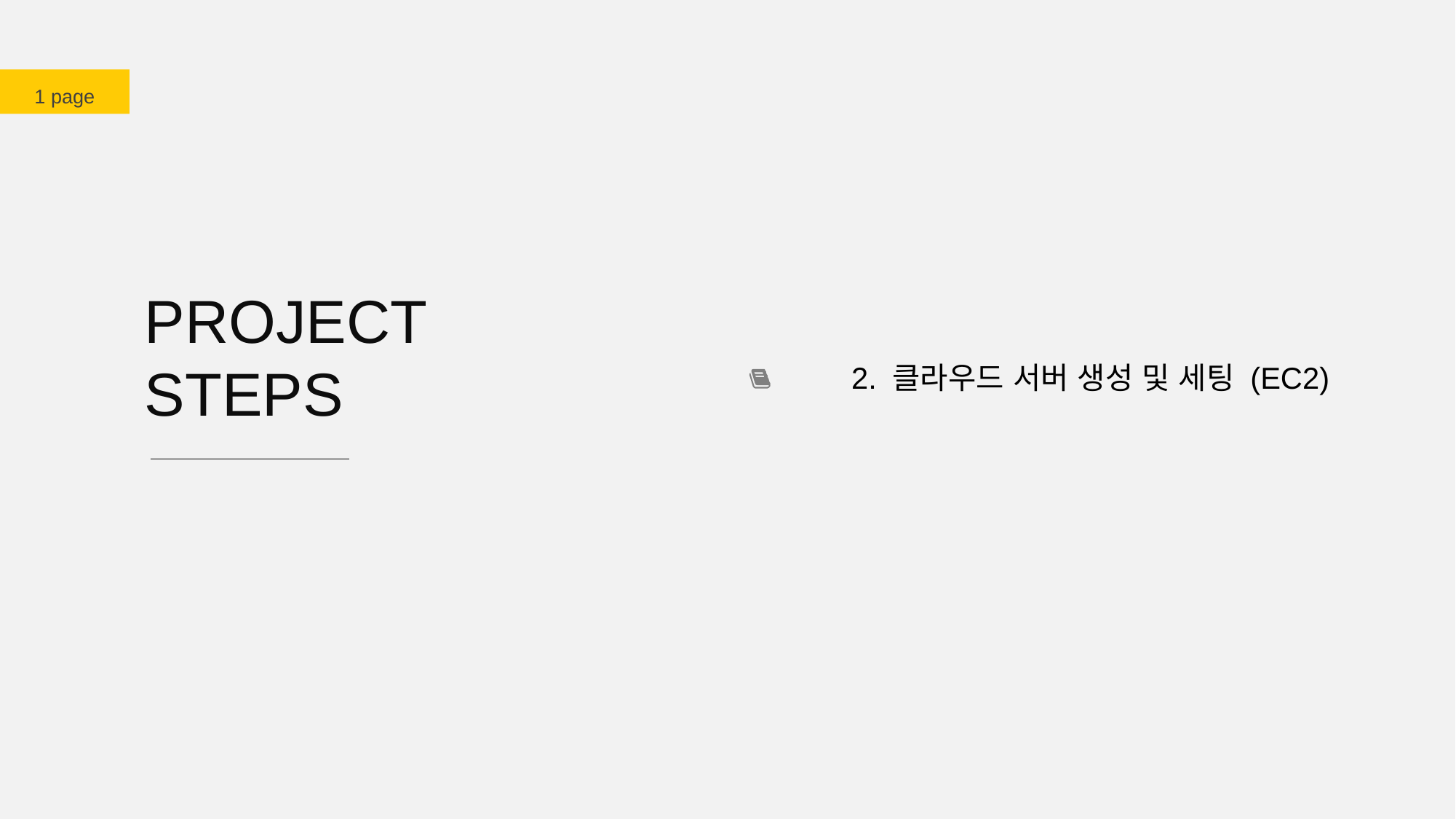

1 page

PROJECT
STEPS
2. 클라우드 서버 생성 및 세팅 (EC2)